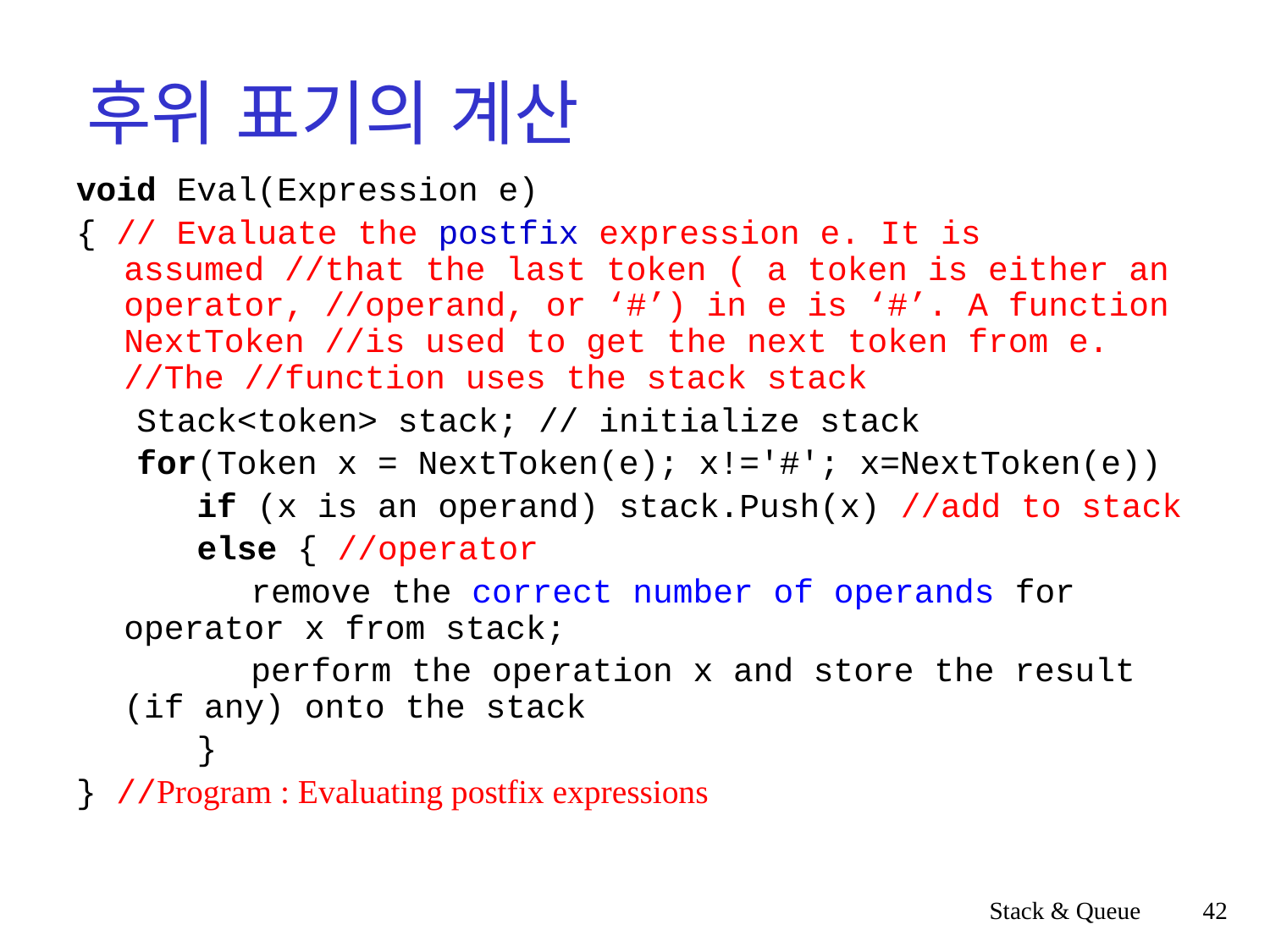

# 후위 표기의 계산
void Eval(Expression e)
{ // Evaluate the postfix expression e. It is assumed //that the last token ( a token is either an operator, //operand, or ‘#’) in e is ‘#’. A function NextToken //is used to get the next token from e. //The //function uses the stack stack
   Stack<token> stack; // initialize stack
   for(Token x = NextToken(e); x!='#'; x=NextToken(e))
      if (x is an operand) stack.Push(x) //add to stack
      else { //operator
		remove the correct number of operands for operator x from stack;
		perform the operation x and store the result (if any) onto the stack
      }
} //Program : Evaluating postfix expressions
Stack & Queue
42